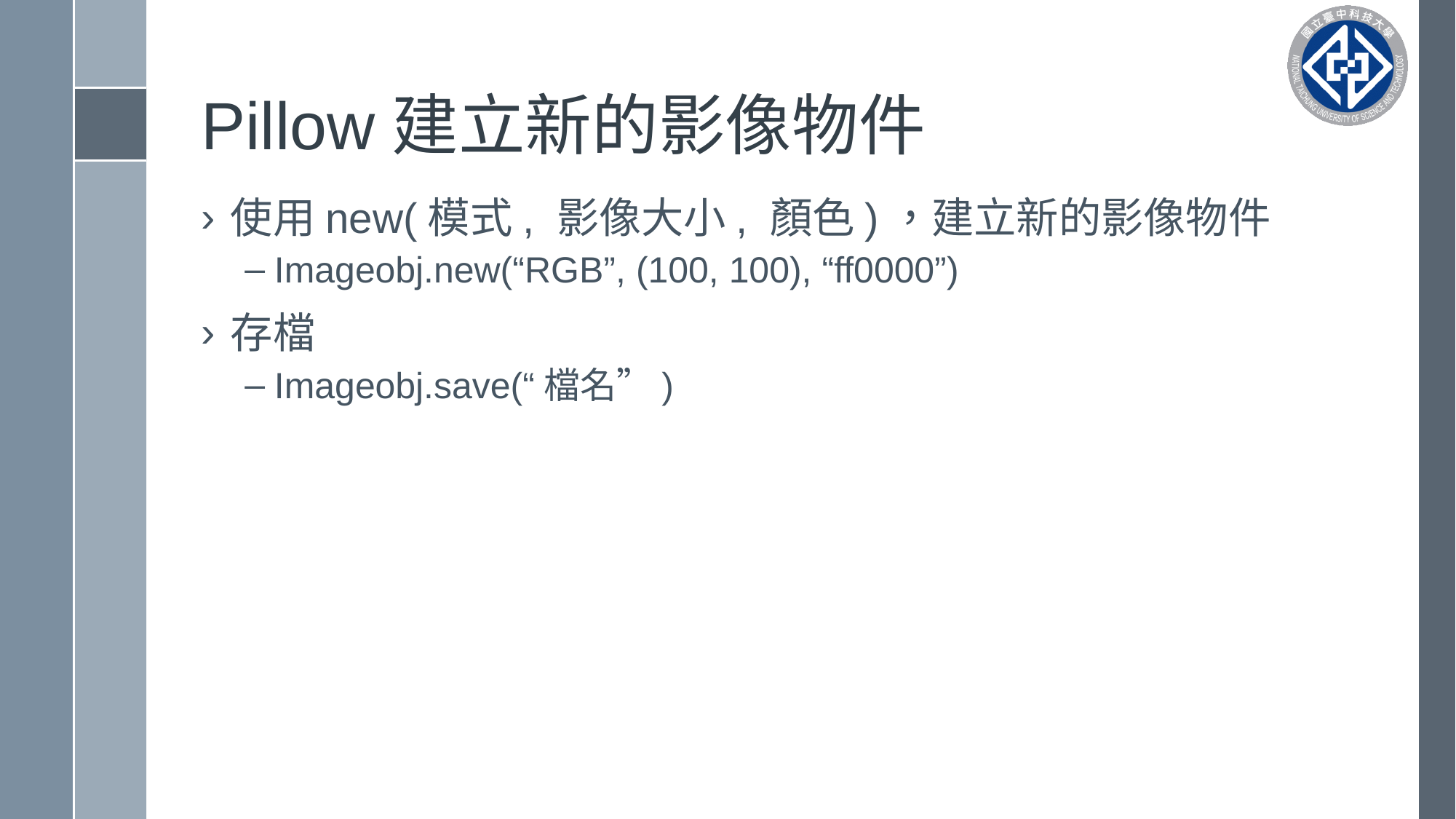

# Pillow建立新的影像物件
使用new(模式, 影像大小, 顏色)，建立新的影像物件
Imageobj.new(“RGB”, (100, 100), “ff0000”)
存檔
Imageobj.save(“檔名”)